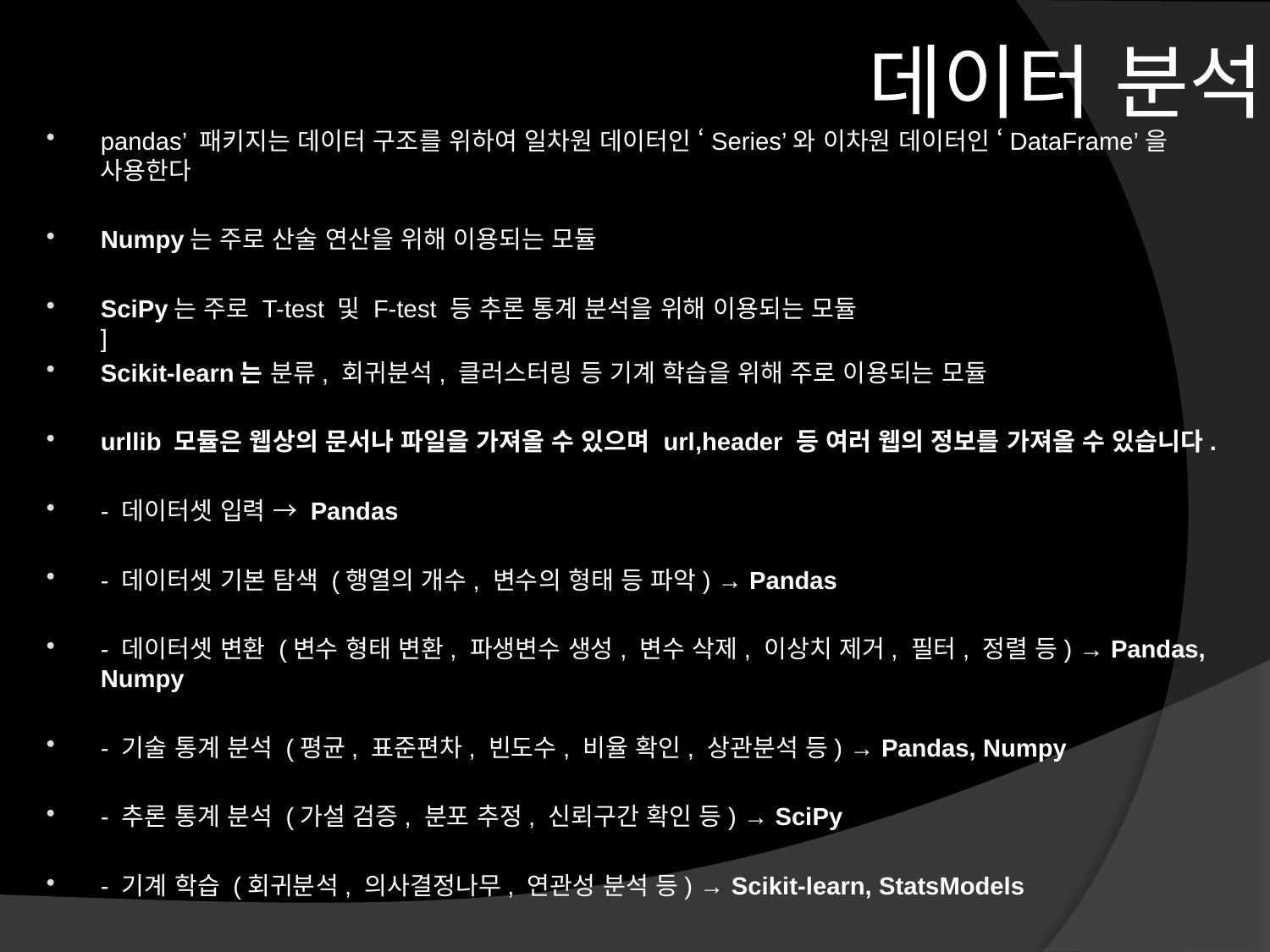

# 데이터 분석
pandas’ 패키지는 데이터 구조를 위하여 일차원 데이터인 ‘Series’와 이차원 데이터인 ‘DataFrame’을 사용한다

Numpy는 주로 산술 연산을 위해 이용되는 모듈

SciPy는 주로 T-test 및 F-test 등 추론 통계 분석을 위해 이용되는 모듈
]
Scikit-learn는 분류, 회귀분석, 클러스터링 등 기계 학습을 위해 주로 이용되는 모듈

urllib 모듈은 웹상의 문서나 파일을 가져올 수 있으며 url,header 등 여러 웹의 정보를 가져올 수 있습니다.

- 데이터셋 입력 → Pandas

- 데이터셋 기본 탐색 (행열의 개수, 변수의 형태 등 파악) → Pandas

- 데이터셋 변환 (변수 형태 변환, 파생변수 생성, 변수 삭제, 이상치 제거, 필터, 정렬 등) → Pandas, Numpy

- 기술 통계 분석 (평균, 표준편차, 빈도수, 비율 확인, 상관분석 등) → Pandas, Numpy

- 추론 통계 분석 (가설 검증, 분포 추정, 신뢰구간 확인 등) → SciPy

- 기계 학습 (회귀분석, 의사결정나무, 연관성 분석 등) → Scikit-learn, StatsModels